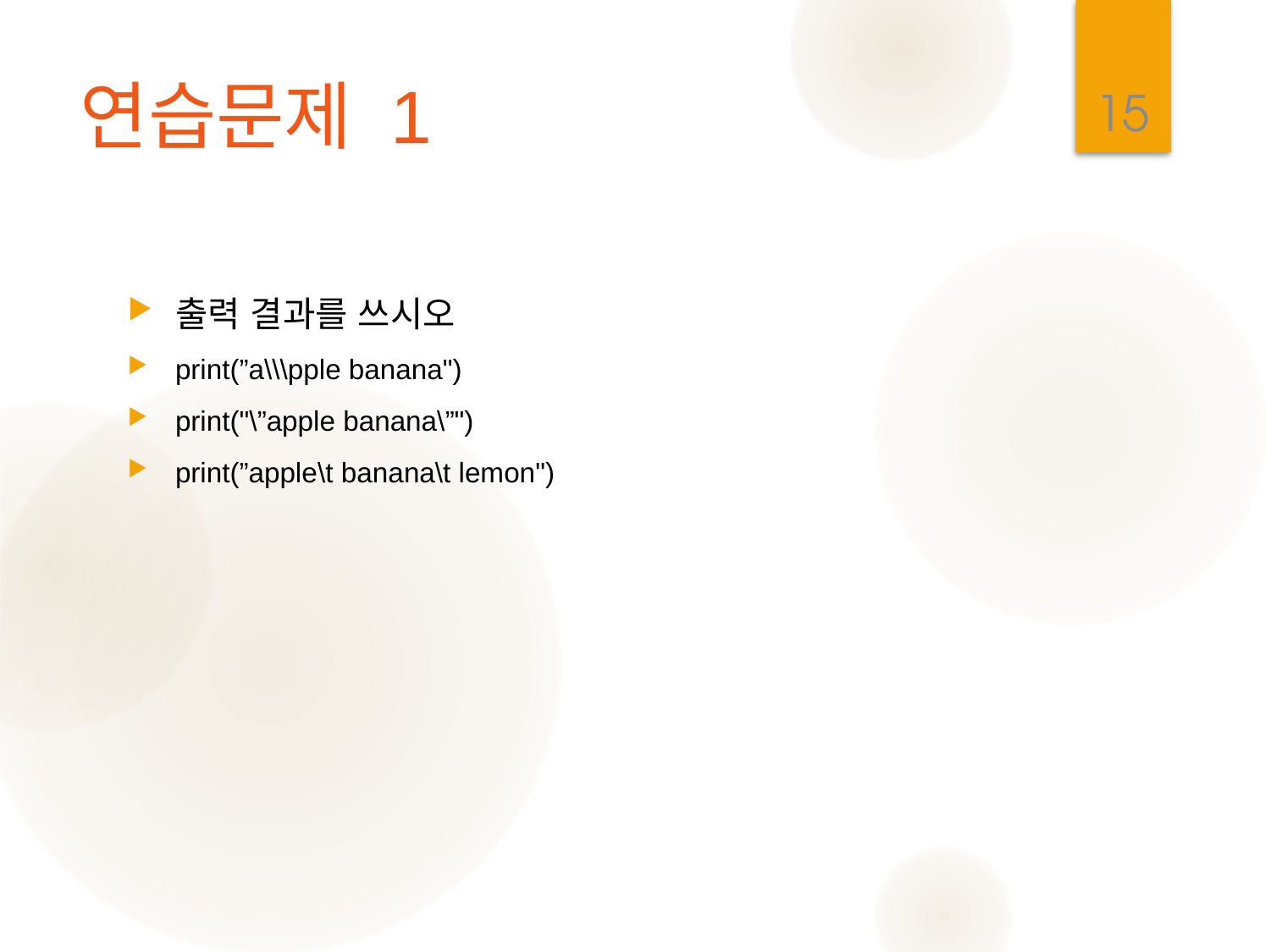

15
# 연습문제 1
출력 결과를 쓰시오
print(”a\\\pple banana")
print("\”apple banana\”")
print(”apple\t banana\t lemon")